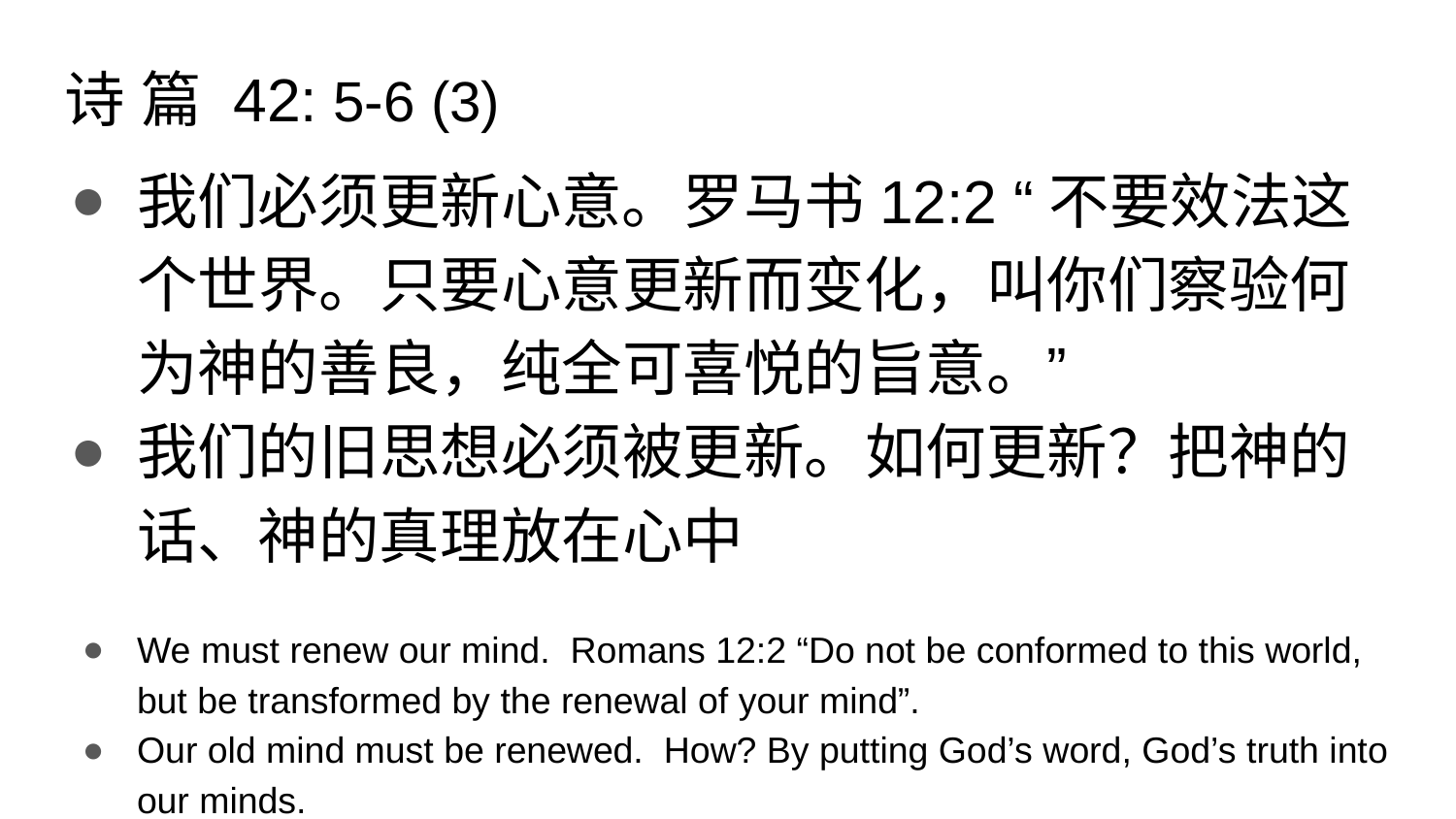

# 诗 篇 42: 5-6 (3)
我们必须更新心意。罗马书12:2 “不要效法这个世界。只要心意更新而变化，叫你们察验何为神的善良，纯全可喜悦的旨意。”
我们的旧思想必须被更新。如何更新？把神的话、神的真理放在心中

We must renew our mind.  Romans 12:2 “Do not be conformed to this world, but be transformed by the renewal of your mind”.
Our old mind must be renewed.  How? By putting God’s word, God’s truth into our minds.